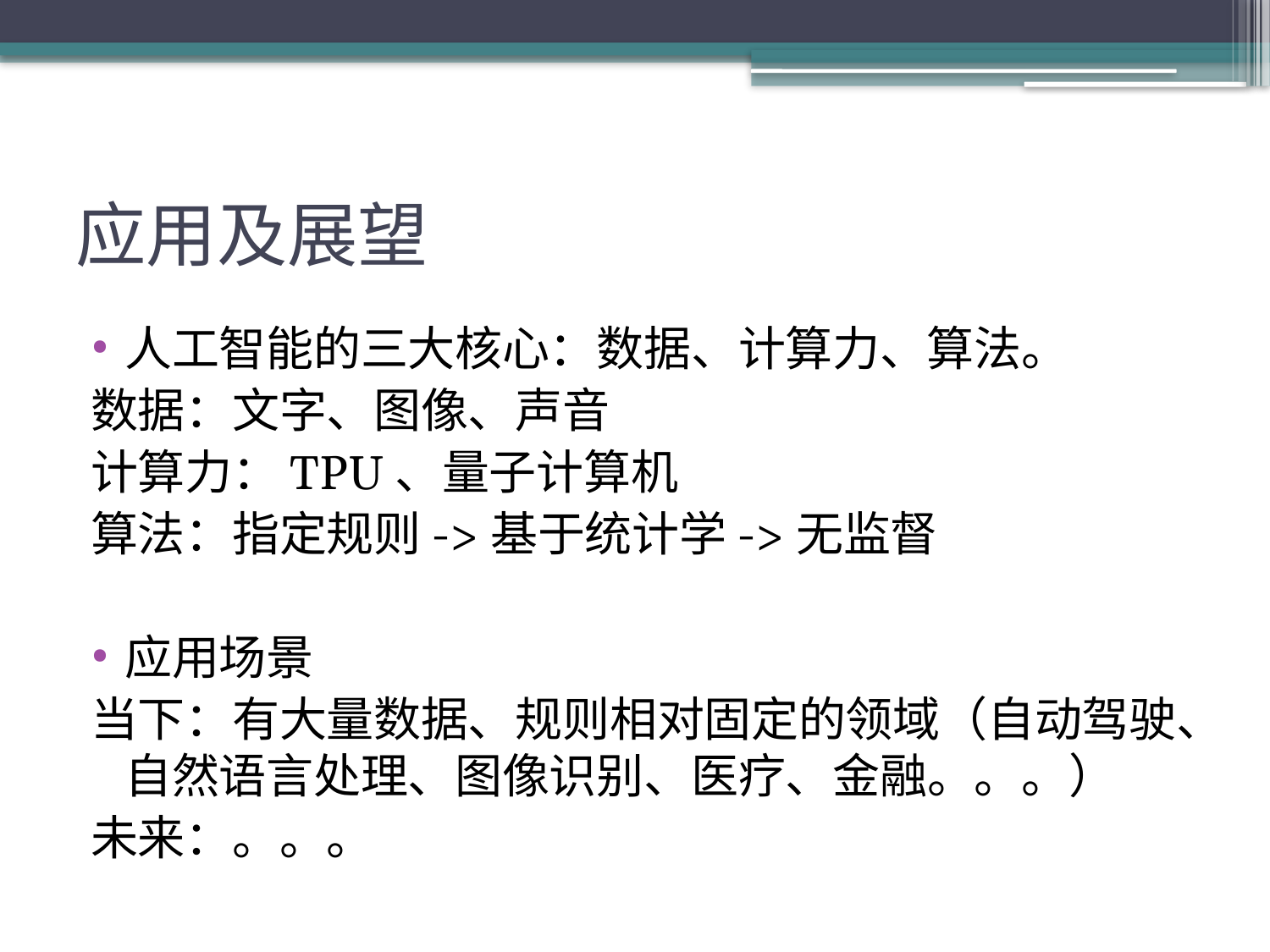

# 应用及展望
人工智能的三大核心：数据、计算力、算法。
数据：文字、图像、声音
计算力：TPU、量子计算机
算法：指定规则->基于统计学->无监督

应用场景
当下：有大量数据、规则相对固定的领域（自动驾驶、自然语言处理、图像识别、医疗、金融。。。）
未来：。。。